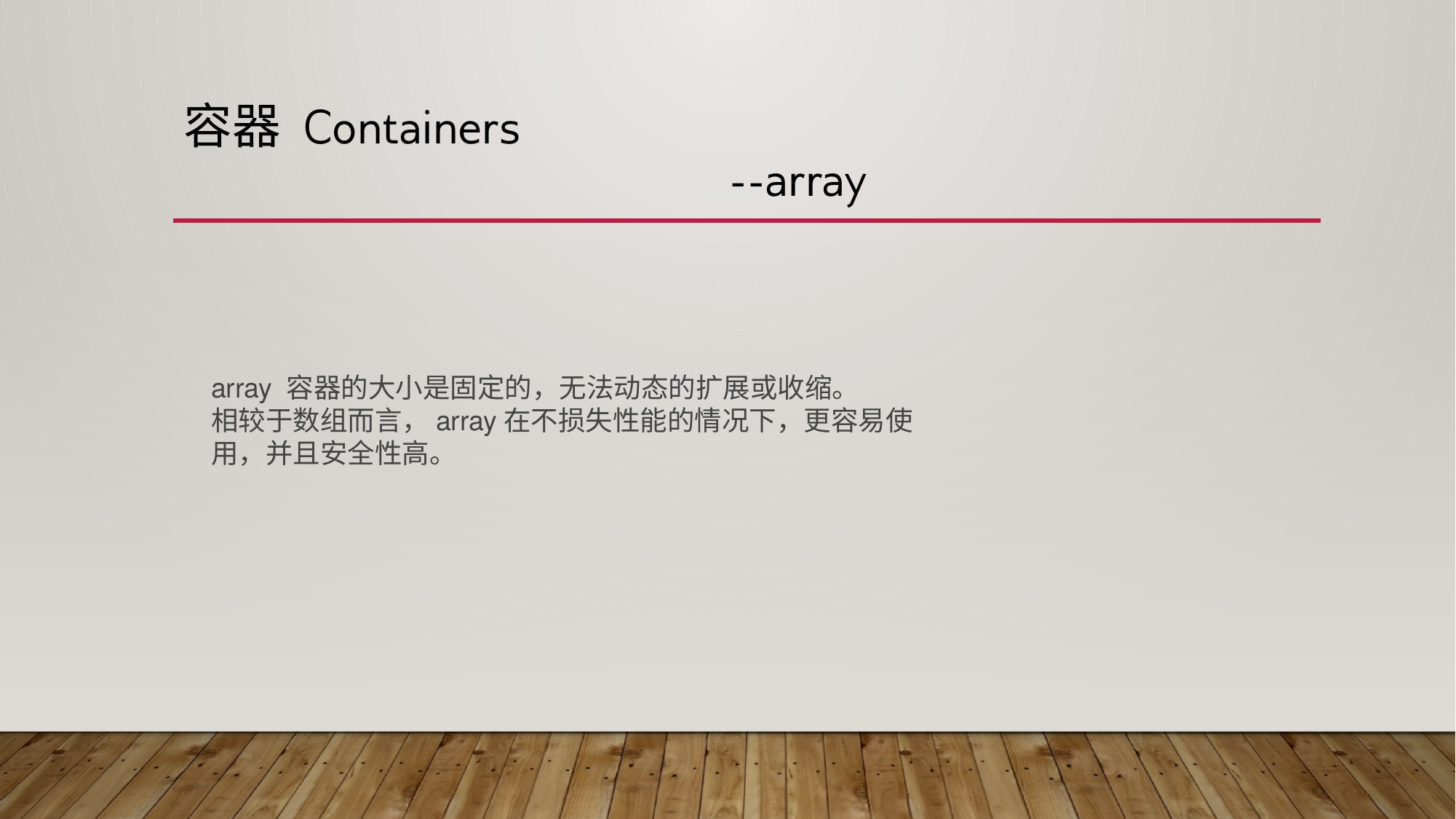

# 容器 Containers --array
array 容器的大小是固定的，无法动态的扩展或收缩。
相较于数组而言，array在不损失性能的情况下，更容易使用，并且安全性高。